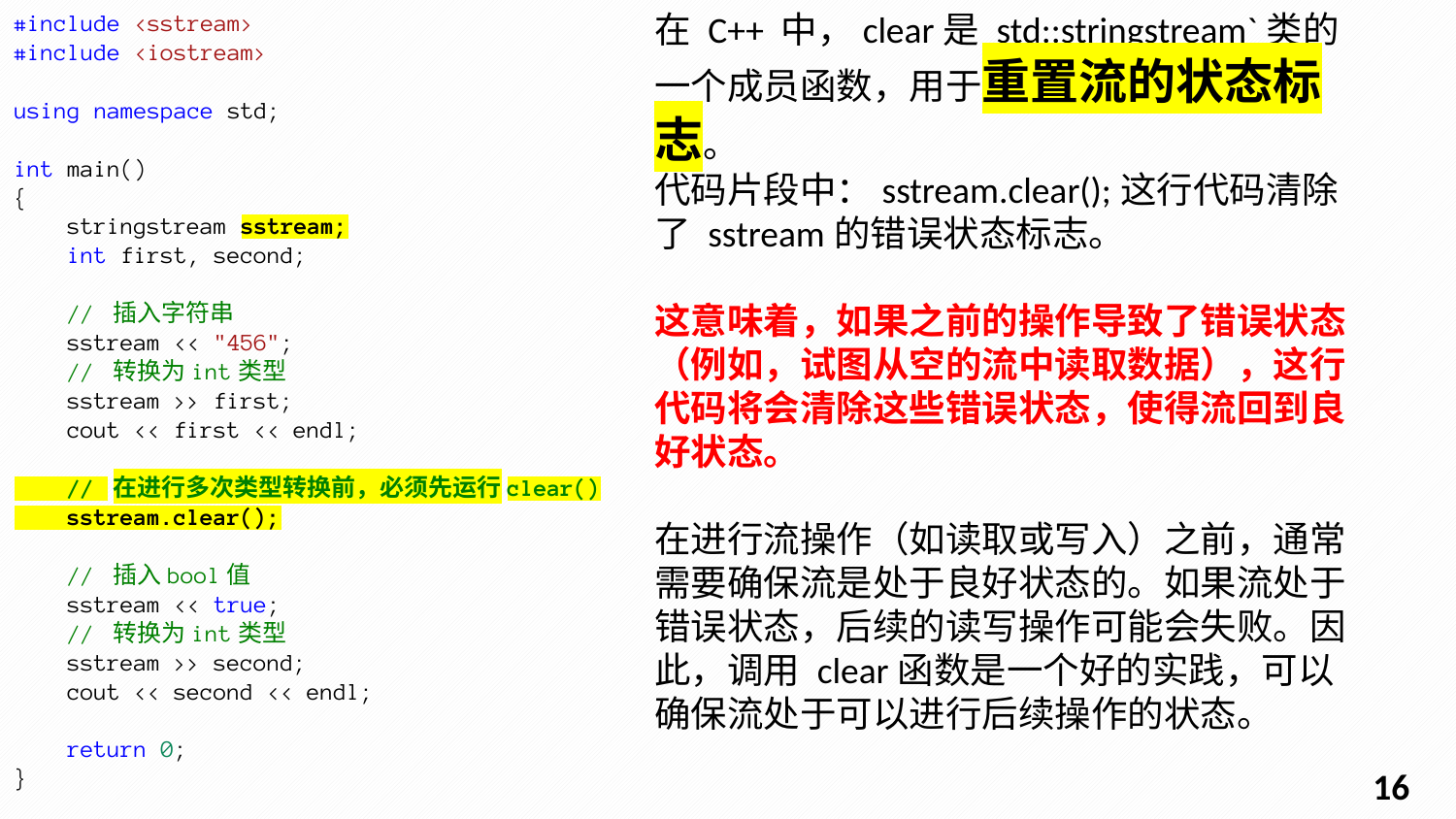

#include <sstream>
#include <iostream>

using namespace std;

int main()
{
    stringstream sstream;
    int first, second;

    // 插入字符串
    sstream << "456";
    // 转换为int类型
    sstream >> first;
    cout << first << endl;

    // 在进行多次类型转换前，必须先运行clear()
    sstream.clear();

    // 插入bool值
    sstream << true;
    // 转换为int类型
    sstream >> second;
    cout << second << endl;

    return 0;
}
在 C++ 中，clear是 std::stringstream`类的一个成员函数，用于重置流的状态标志。
代码片段中：sstream.clear();这行代码清除了 sstream的错误状态标志。

这意味着，如果之前的操作导致了错误状态（例如，试图从空的流中读取数据），这行代码将会清除这些错误状态，使得流回到良好状态。

在进行流操作（如读取或写入）之前，通常需要确保流是处于良好状态的。如果流处于错误状态，后续的读写操作可能会失败。因此，调用 clear函数是一个好的实践，可以确保流处于可以进行后续操作的状态。
16